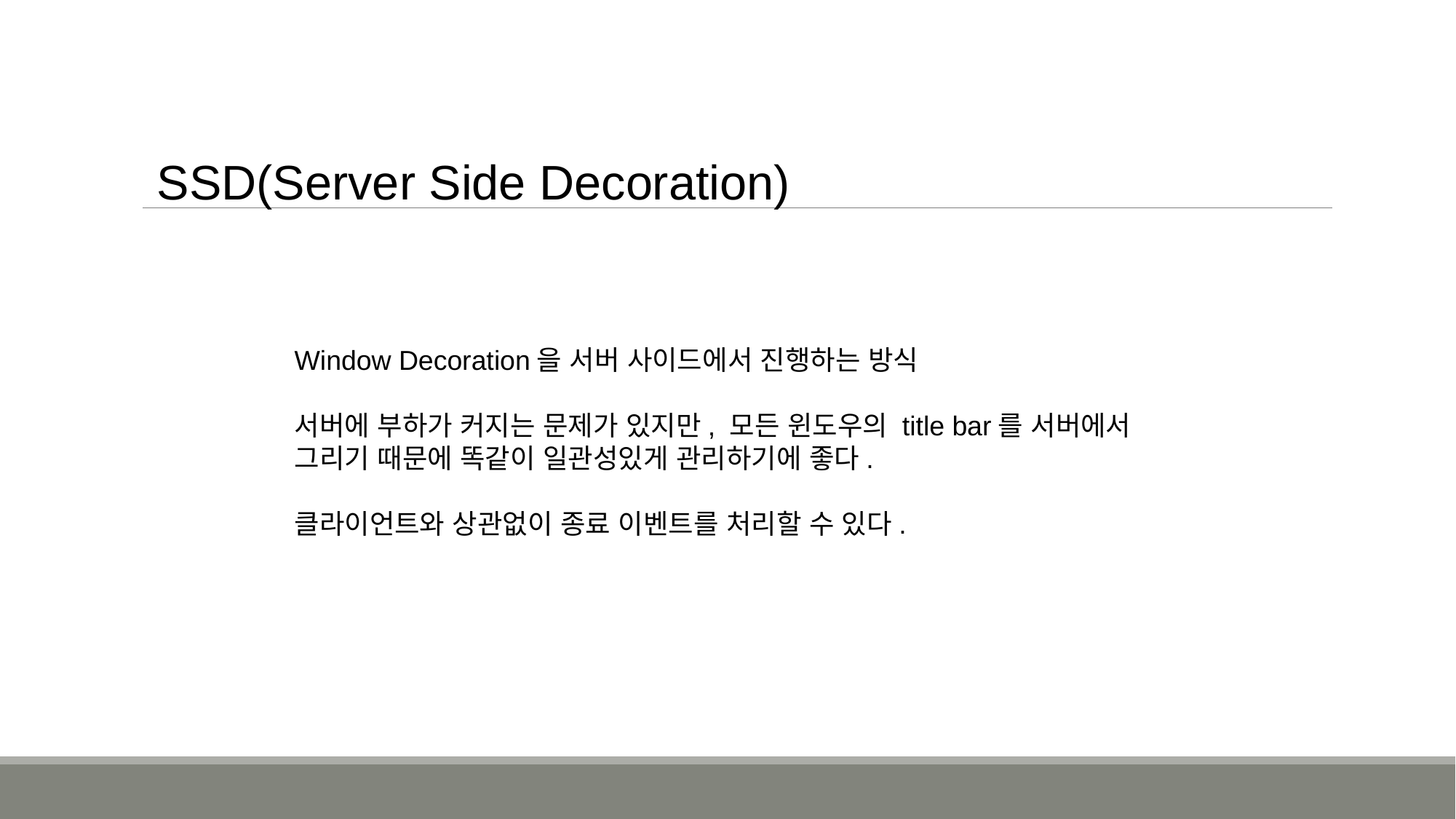

SSD(Server Side Decoration)
Window Decoration을 서버 사이드에서 진행하는 방식

서버에 부하가 커지는 문제가 있지만, 모든 윈도우의 title bar를 서버에서 그리기 때문에 똑같이 일관성있게 관리하기에 좋다.

클라이언트와 상관없이 종료 이벤트를 처리할 수 있다.